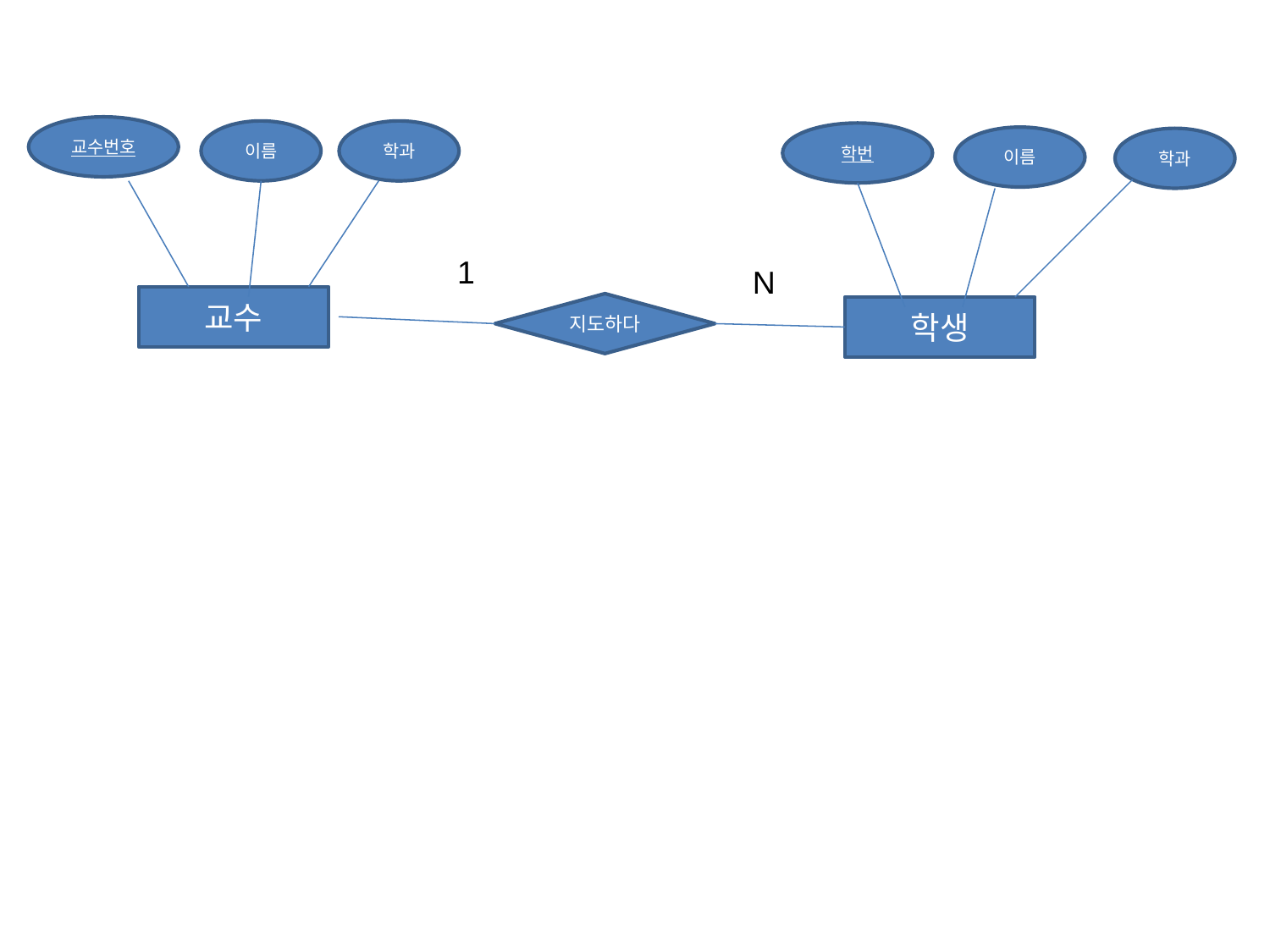

교수번호
이름
학과
학번
이름
학과
1
N
교수
지도하다
학생